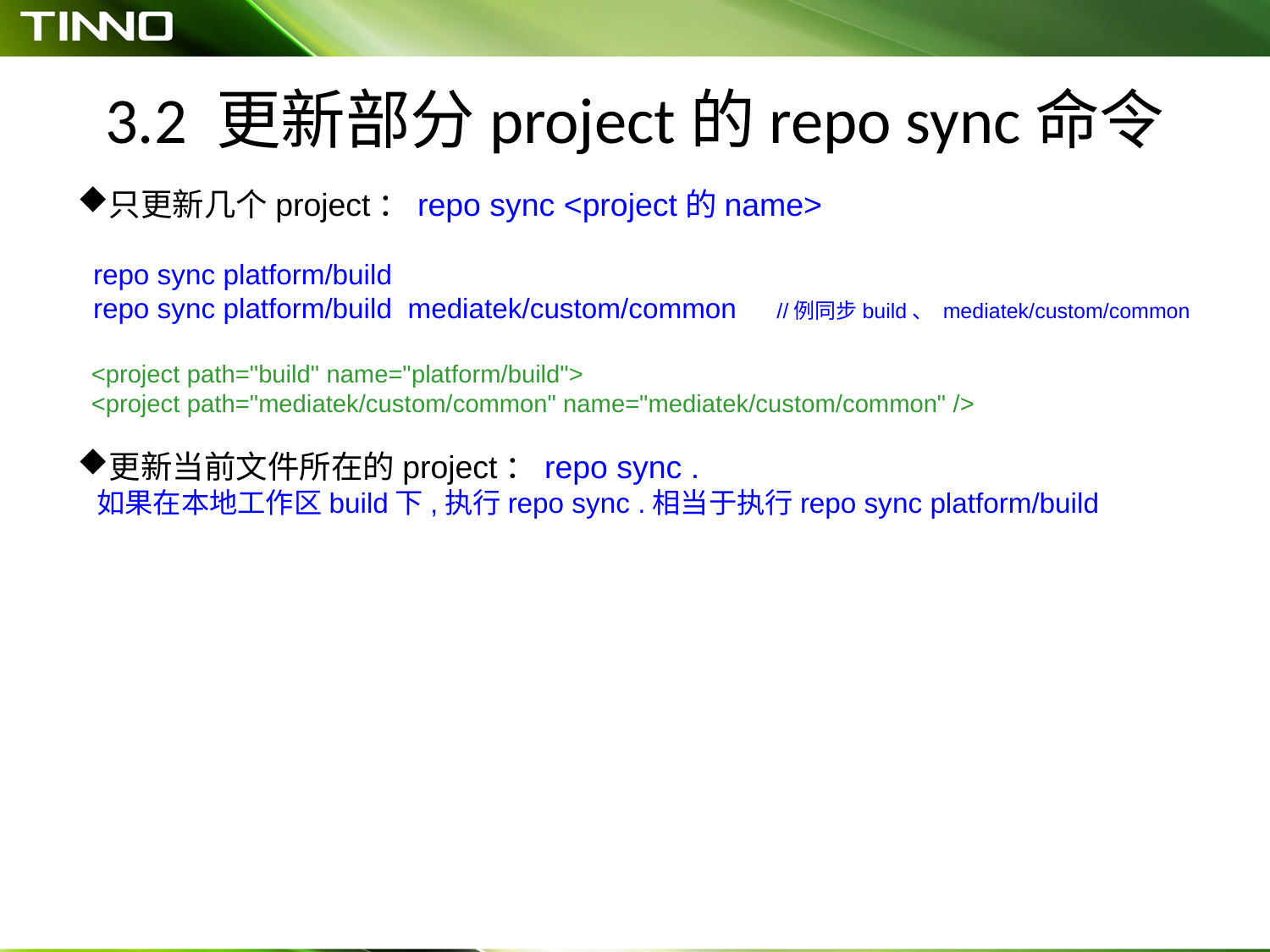

# 3.2 更新部分project的repo sync命令
只更新几个project：repo sync <project的name>

  repo sync platform/build
  repo sync platform/build  mediatek/custom/common     //例同步build、 mediatek/custom/common

  <project path="build" name="platform/build">
  <project path="mediatek/custom/common" name="mediatek/custom/common" />

更新当前文件所在的project：repo sync .
  如果在本地工作区build下,执行repo sync .相当于执行repo sync platform/build